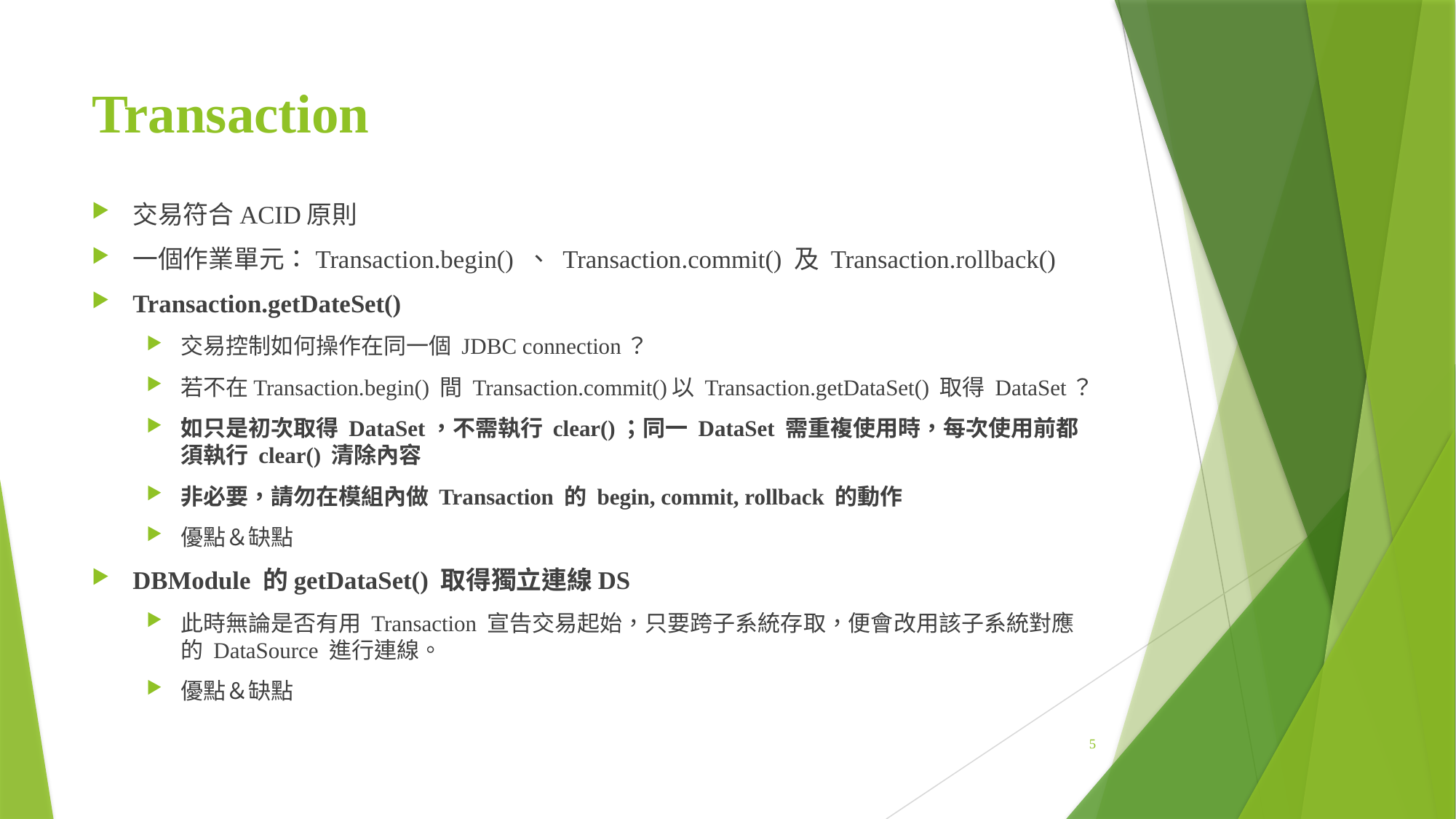

# Transaction
交易符合ACID原則
一個作業單元：Transaction.begin() 、 Transaction.commit() 及 Transaction.rollback()
Transaction.getDateSet()
交易控制如何操作在同一個 JDBC connection？
若不在Transaction.begin() 間 Transaction.commit()以 Transaction.getDataSet() 取得 DataSet？
如只是初次取得 DataSet，不需執行 clear()；同一 DataSet 需重複使用時，每次使用前都須執行 clear() 清除內容
非必要，請勿在模組內做 Transaction 的 begin, commit, rollback 的動作
優點＆缺點
DBModule 的getDataSet() 取得獨立連線DS
此時無論是否有用 Transaction 宣告交易起始，只要跨子系統存取，便會改用該子系統對應的 DataSource 進行連線。
優點＆缺點

5